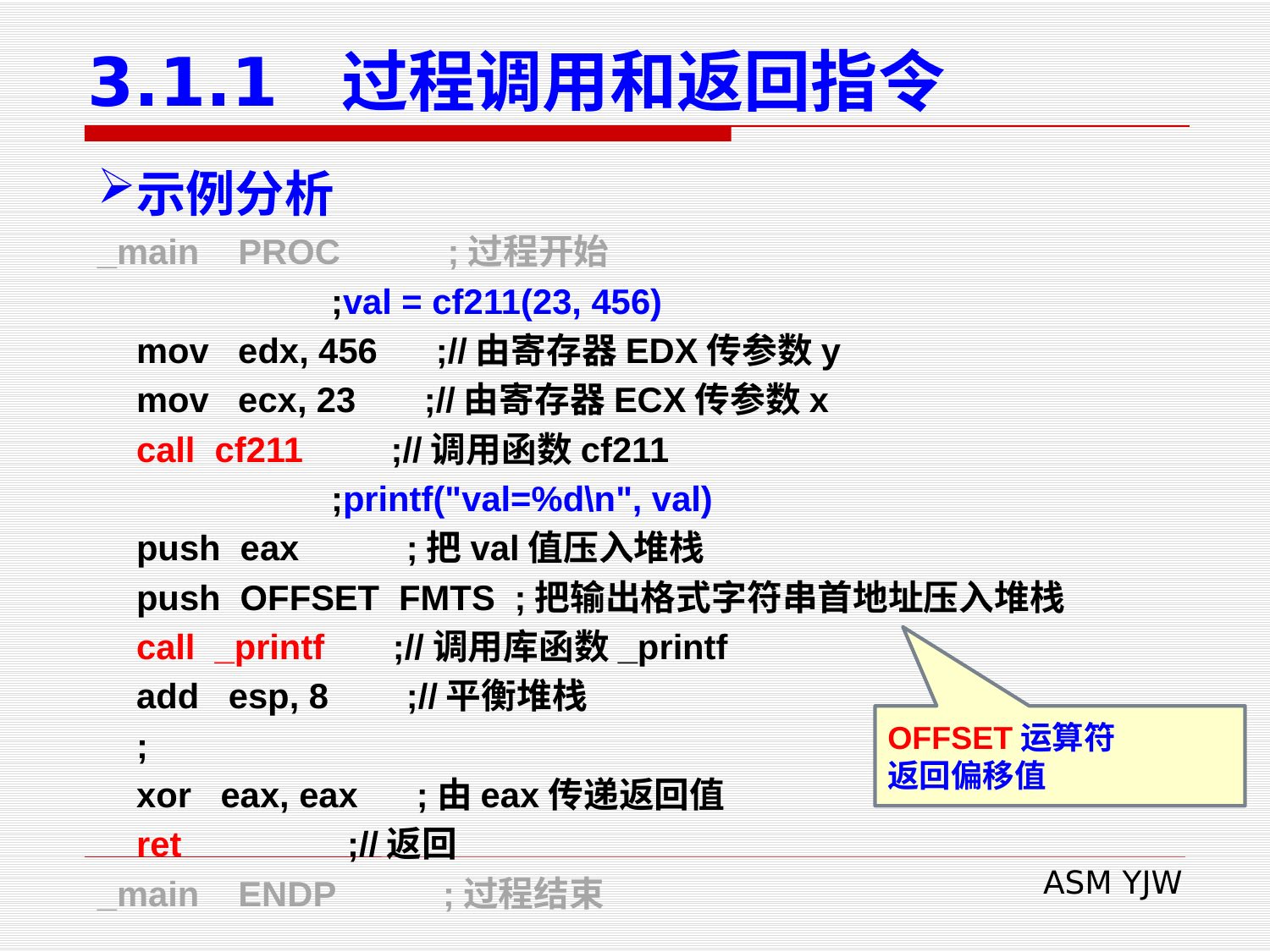

# 3.1.1  过程调用和返回指令
示例分析
_main    PROC           ;过程开始
                        ;val = cf211(23, 456)
    mov   edx, 456      ;//由寄存器EDX传参数y
    mov   ecx, 23       ;//由寄存器ECX传参数x
    call  cf211         ;//调用函数cf211
                        ;printf("val=%d\n", val)
    push  eax           ;把val值压入堆栈
    push  OFFSET  FMTS  ;把输出格式字符串首地址压入堆栈
    call  _printf       ;//调用库函数_printf
    add   esp, 8        ;//平衡堆栈
    ;
    xor   eax, eax      ;由eax传递返回值
    ret                 ;//返回
_main    ENDP           ;过程结束

OFFSET运算符
返回偏移值